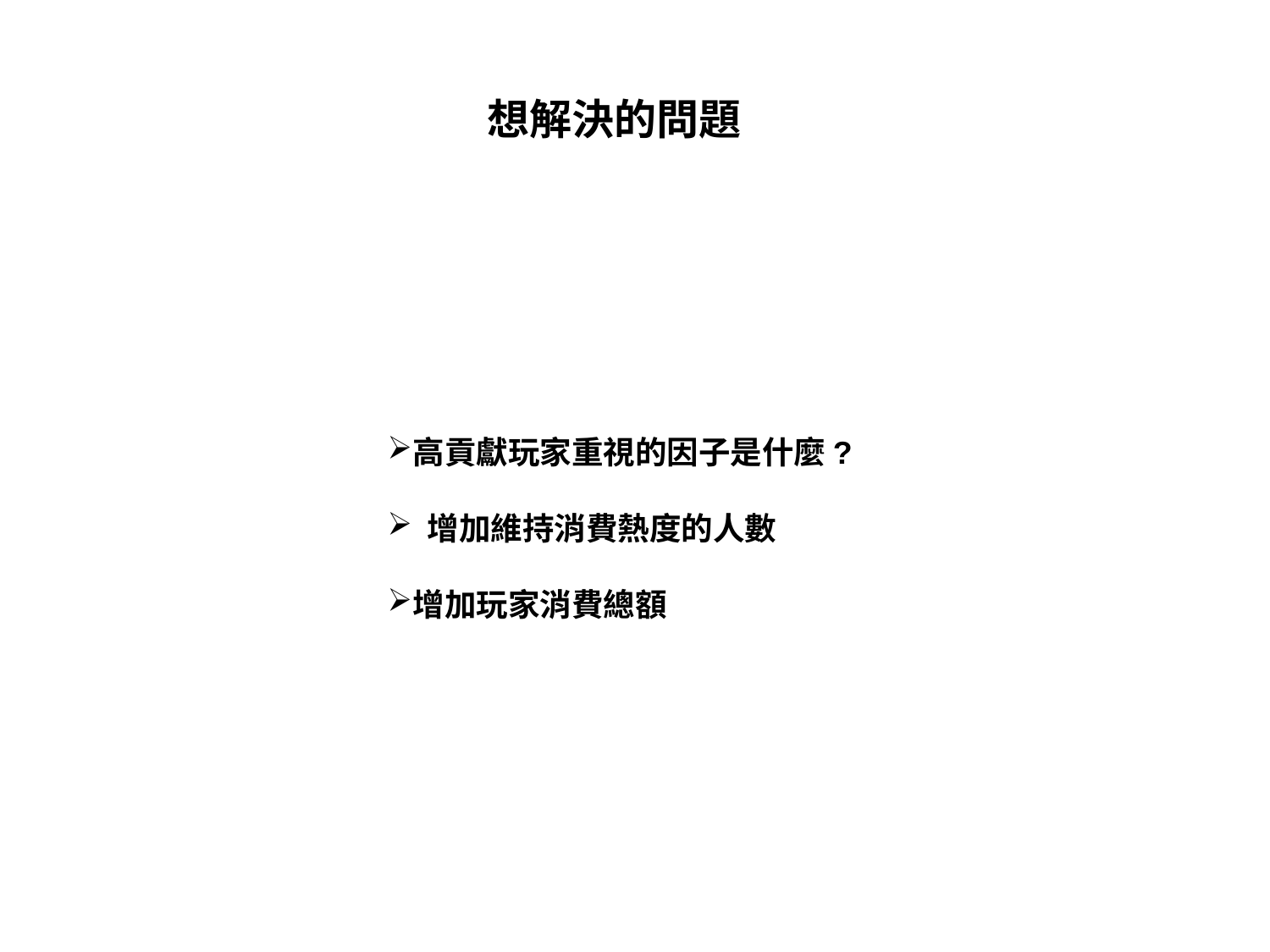

想解決的問題
高貢獻玩家重視的因子是什麼?

 增加維持消費熱度的人數

增加玩家消費總額